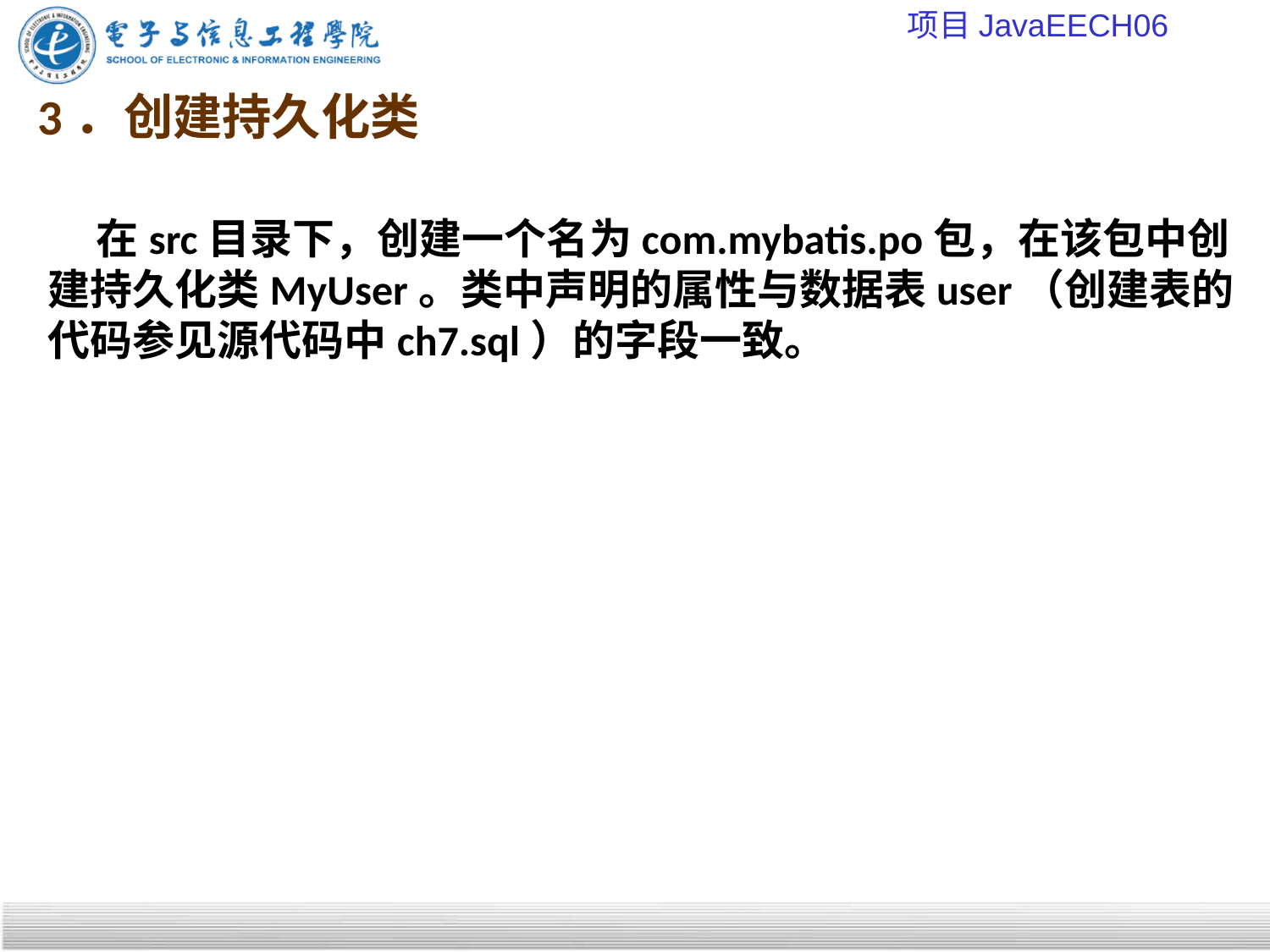

项目JavaEECH06
# 3．创建持久化类
    在src目录下，创建一个名为com.mybatis.po包，在该包中创建持久化类MyUser。类中声明的属性与数据表user（创建表的代码参见源代码中ch7.sql）的字段一致。